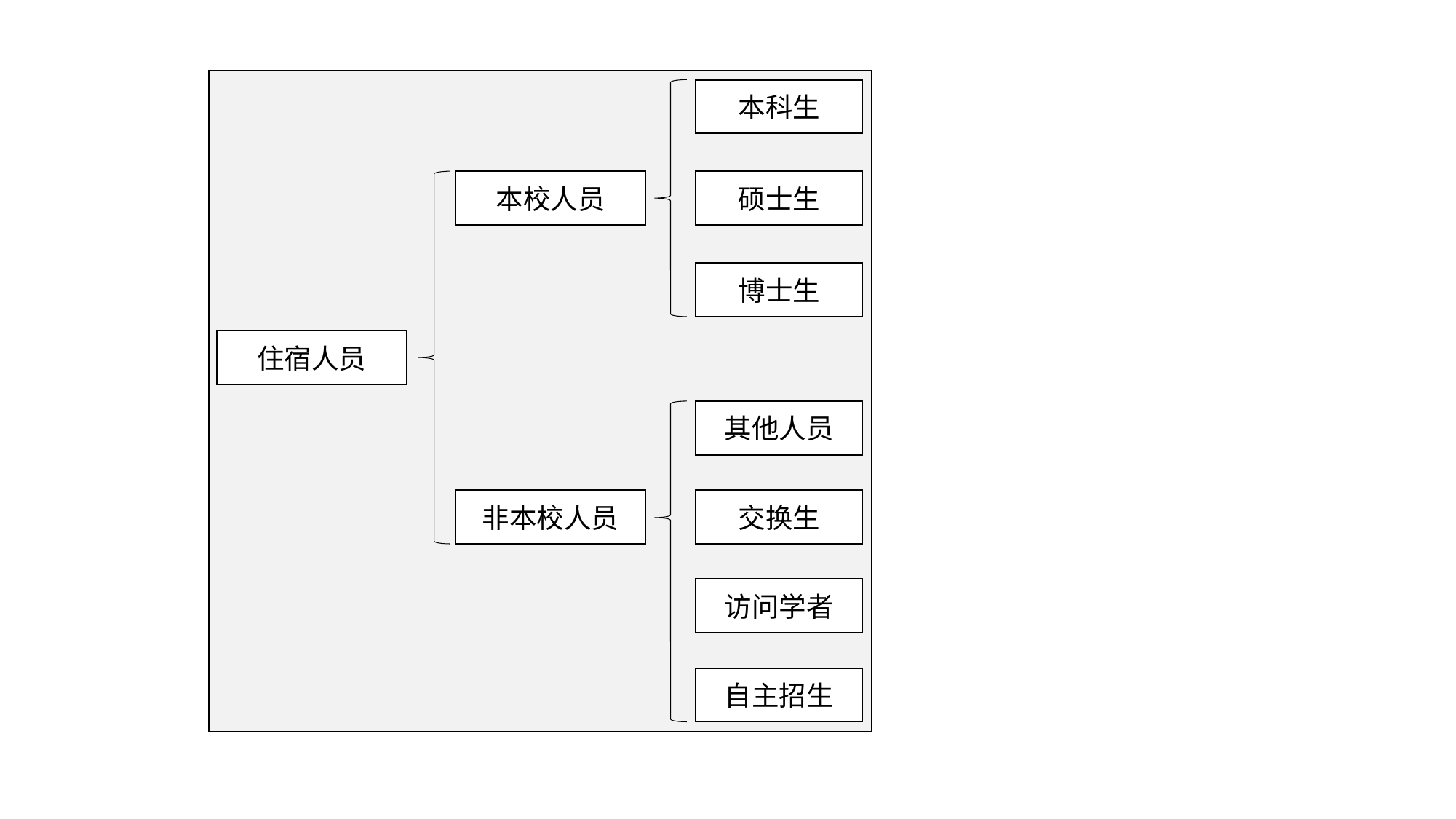

本科生

本校人员
硕士生
博士生
住宿人员

其他人员
非本校人员
交换生
访问学者
自主招生